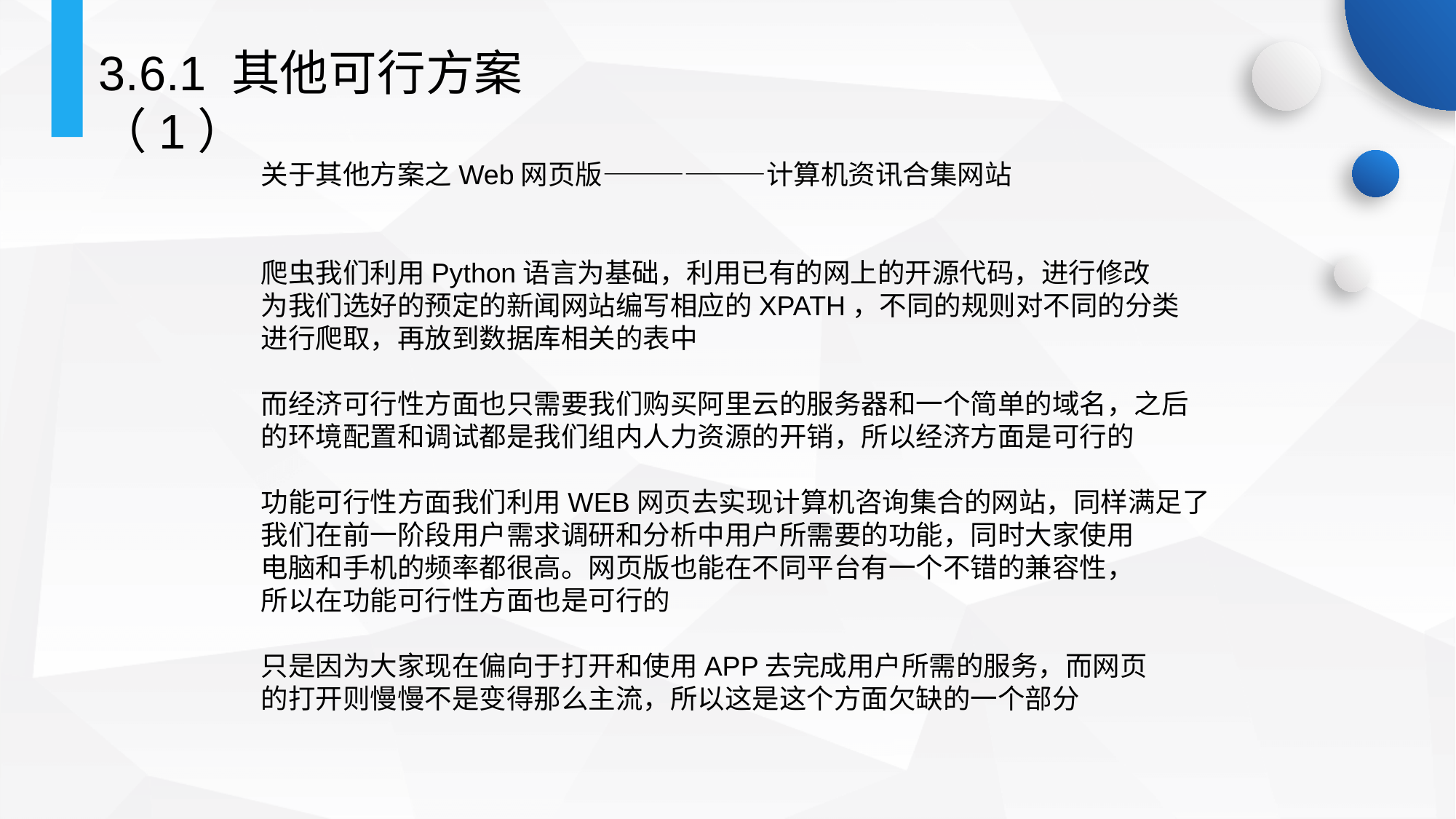

3.6.1 其他可行方案（1）

关于其他方案之Web网页版——————计算机资讯合集网站

爬虫我们利用Python语言为基础，利用已有的网上的开源代码，进行修改
为我们选好的预定的新闻网站编写相应的XPATH，不同的规则对不同的分类
进行爬取，再放到数据库相关的表中

而经济可行性方面也只需要我们购买阿里云的服务器和一个简单的域名，之后
的环境配置和调试都是我们组内人力资源的开销，所以经济方面是可行的

功能可行性方面我们利用WEB网页去实现计算机咨询集合的网站，同样满足了
我们在前一阶段用户需求调研和分析中用户所需要的功能，同时大家使用
电脑和手机的频率都很高。网页版也能在不同平台有一个不错的兼容性，
所以在功能可行性方面也是可行的

只是因为大家现在偏向于打开和使用APP去完成用户所需的服务，而网页
的打开则慢慢不是变得那么主流，所以这是这个方面欠缺的一个部分